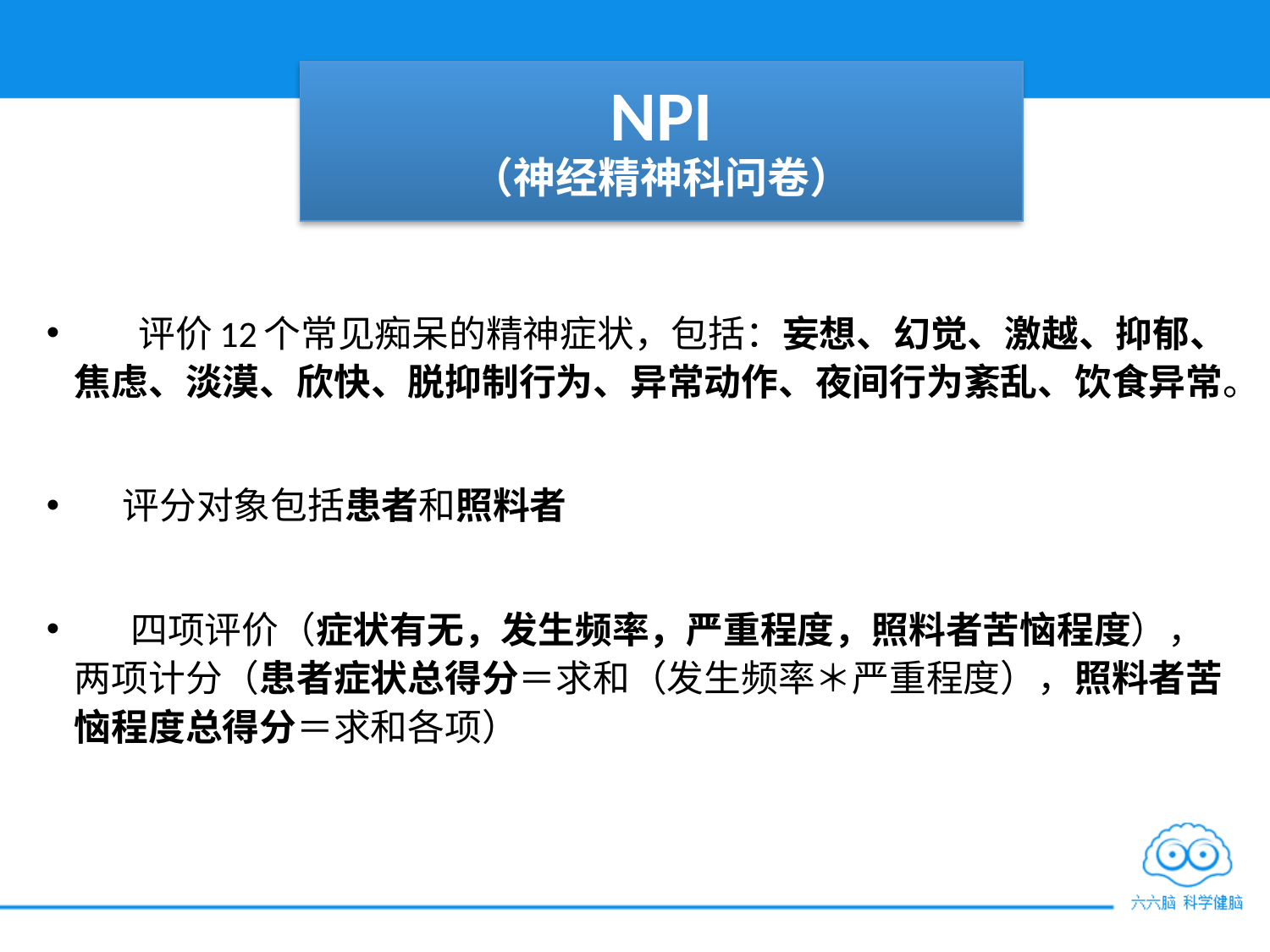

# NPI （神经精神科问卷）
       评价12个常见痴呆的精神症状，包括：妄想、幻觉、激越、抑郁、焦虑、淡漠、欣快、脱抑制行为、异常动作、夜间行为紊乱、饮食异常。

     评分对象包括患者和照料者

      四项评价（症状有无，发生频率，严重程度，照料者苦恼程度），两项计分（患者症状总得分＝求和（发生频率＊严重程度），照料者苦恼程度总得分＝求和各项）